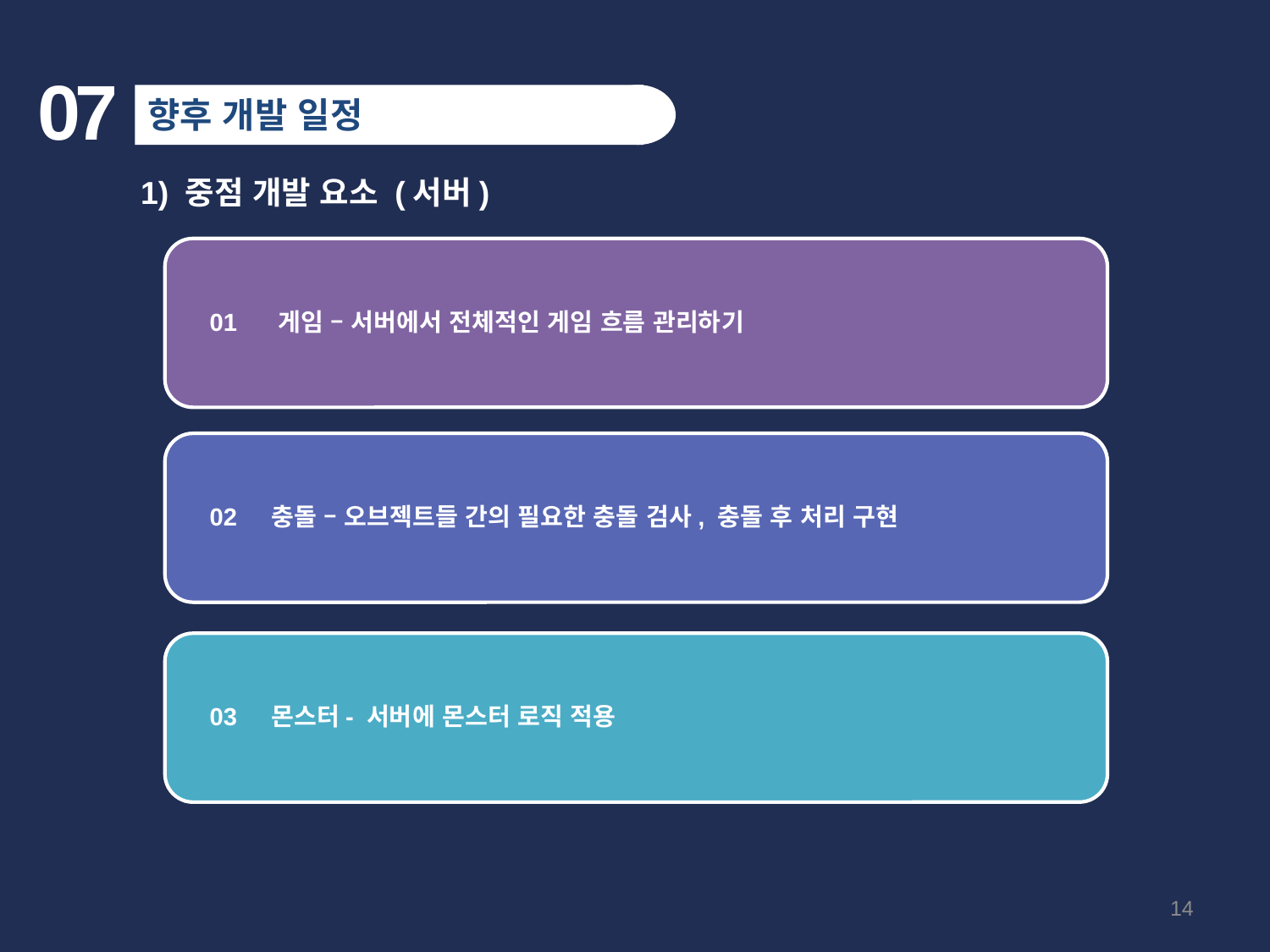

07

향후 개발 일정
1) 중점 개발 요소 (서버)
   01     게임 – 서버에서 전체적인 게임 흐름 관리하기
   02    충돌 – 오브젝트들 간의 필요한 충돌 검사, 충돌 후 처리 구현
   03    몬스터- 서버에 몬스터 로직 적용
14